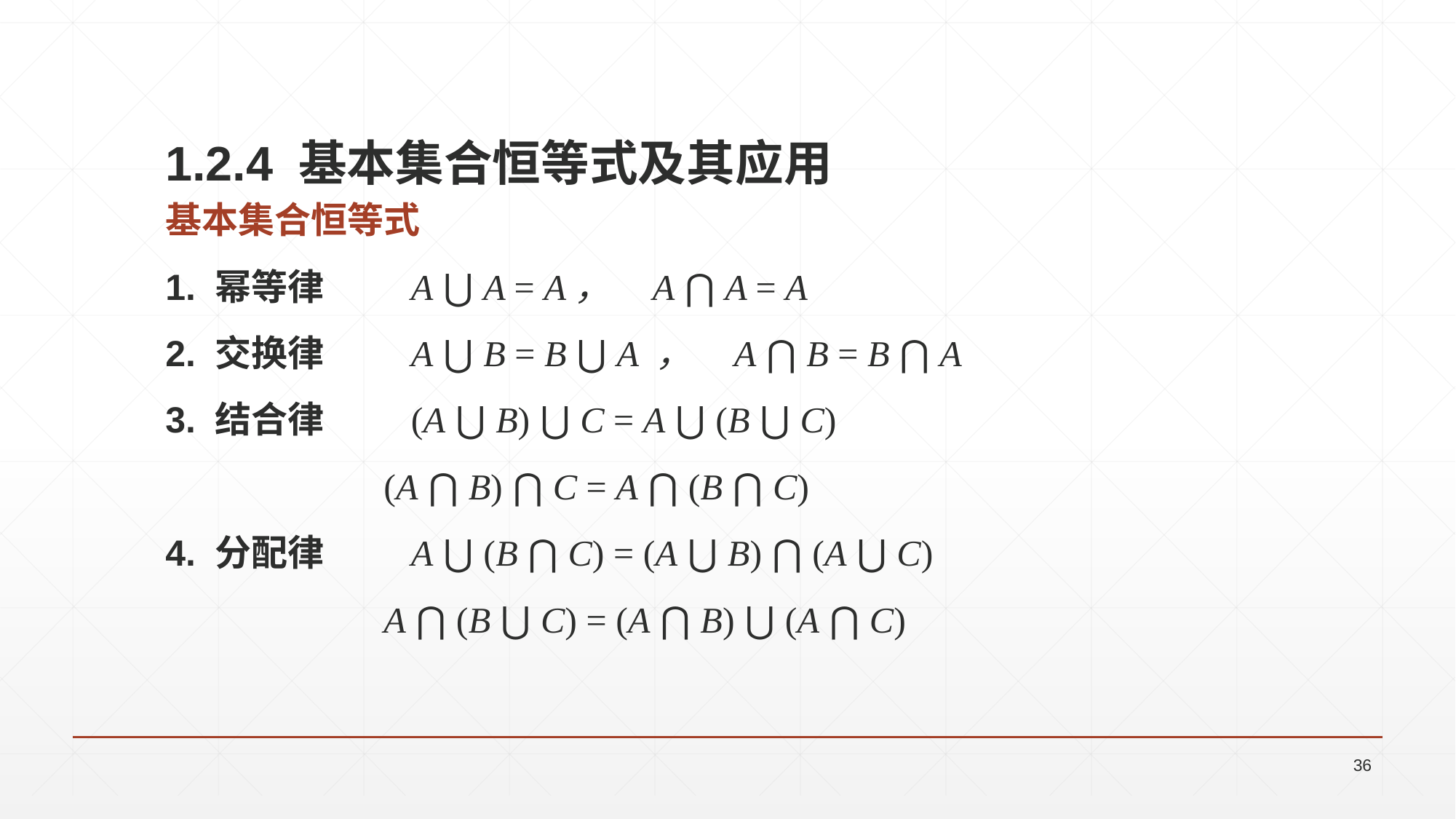

1.2.4 基本集合恒等式及其应用
基本集合恒等式
1. 幂等律	A ⋃ A = A，    A ⋂ A = A
2. 交换律	A ⋃ B = B ⋃ A ，    A ⋂ B = B ⋂ A
3. 结合律	(A ⋃ B) ⋃ C = A ⋃ (B ⋃ C)
                        (A ⋂ B) ⋂ C = A ⋂ (B ⋂ C)
4. 分配律	A ⋃ (B ⋂ C) = (A ⋃ B) ⋂ (A ⋃ C)
                        A ⋂ (B ⋃ C) = (A ⋂ B) ⋃ (A ⋂ C)
36